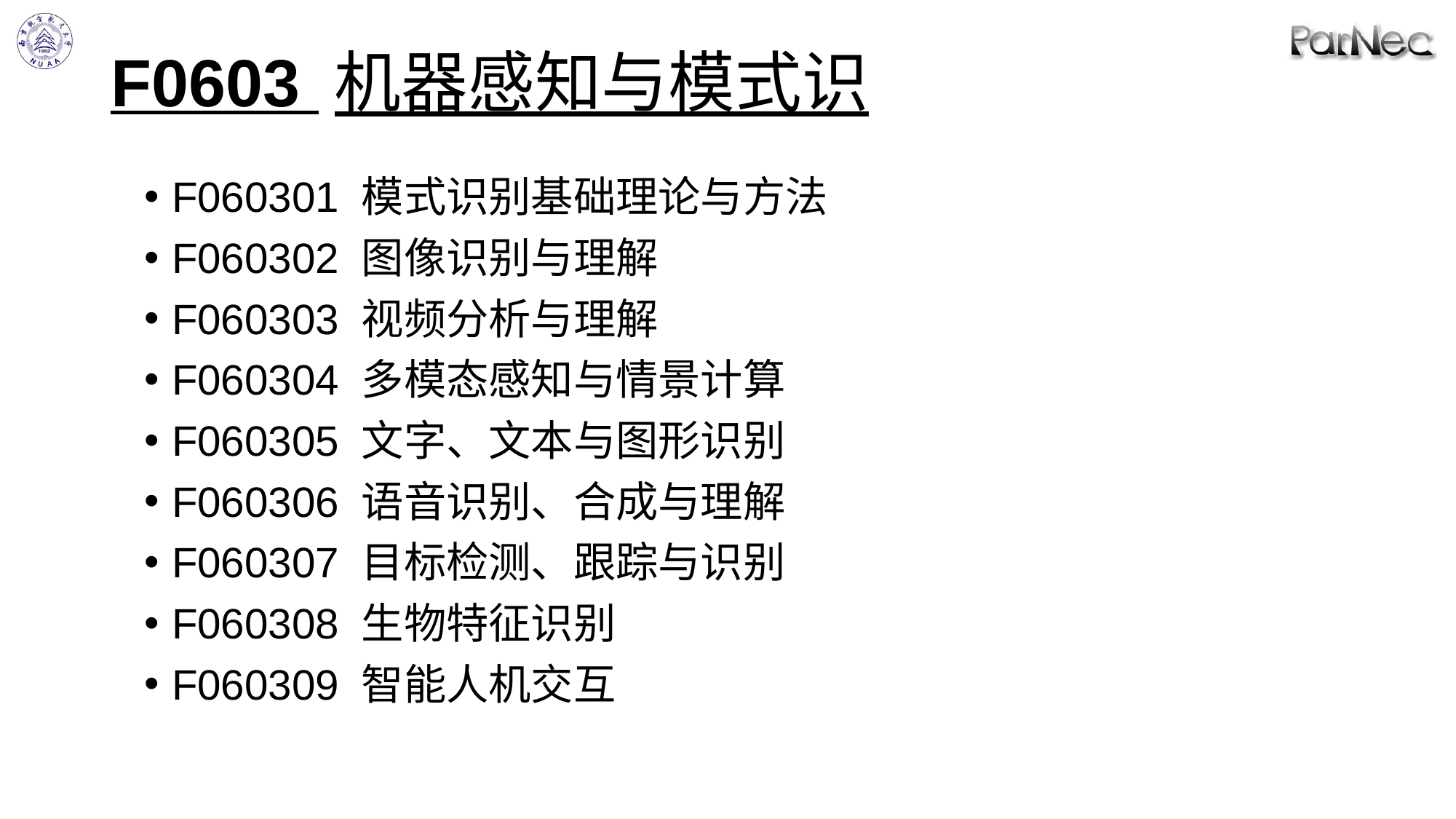

# F0603 机器感知与模式识
F060301 模式识别基础理论与方法
F060302 图像识别与理解
F060303 视频分析与理解
F060304 多模态感知与情景计算
F060305 文字、文本与图形识别
F060306 语音识别、合成与理解
F060307 目标检测、跟踪与识别
F060308 生物特征识别
F060309 智能人机交互